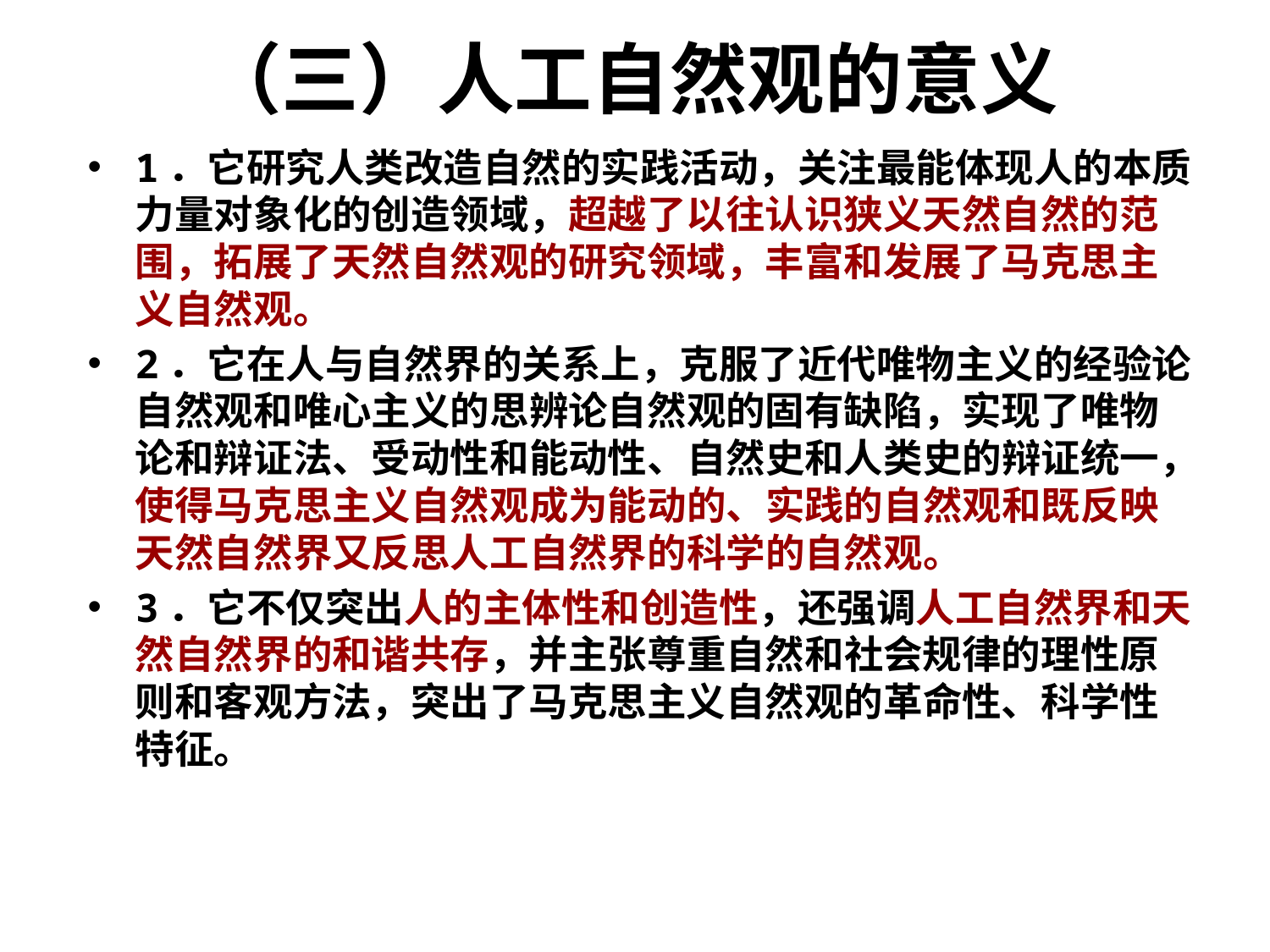

（三）人工自然观的意义
1．它研究人类改造自然的实践活动，关注最能体现人的本质力量对象化的创造领域，超越了以往认识狭义天然自然的范围，拓展了天然自然观的研究领域，丰富和发展了马克思主义自然观。
2．它在人与自然界的关系上，克服了近代唯物主义的经验论自然观和唯心主义的思辨论自然观的固有缺陷，实现了唯物论和辩证法、受动性和能动性、自然史和人类史的辩证统一，使得马克思主义自然观成为能动的、实践的自然观和既反映天然自然界又反思人工自然界的科学的自然观。
3．它不仅突出人的主体性和创造性，还强调人工自然界和天然自然界的和谐共存，并主张尊重自然和社会规律的理性原则和客观方法，突出了马克思主义自然观的革命性、科学性特征。